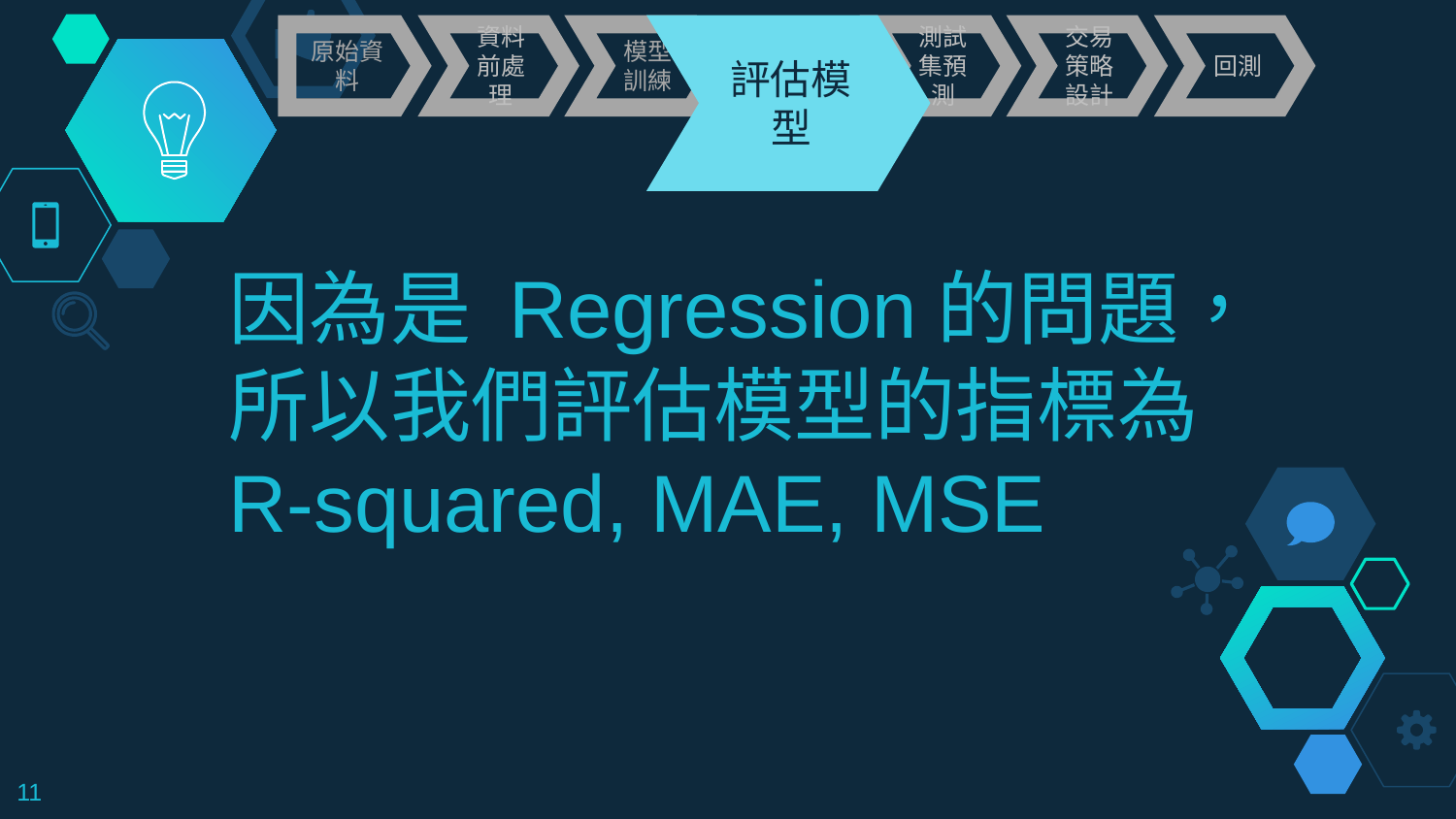

原始資料
測試集預測
交易策略設計
回測
資料前處理
模型訓練
評估模型
# 因為是 Regression的問題，所以我們評估模型的指標為 R-squared, MAE, MSE
11